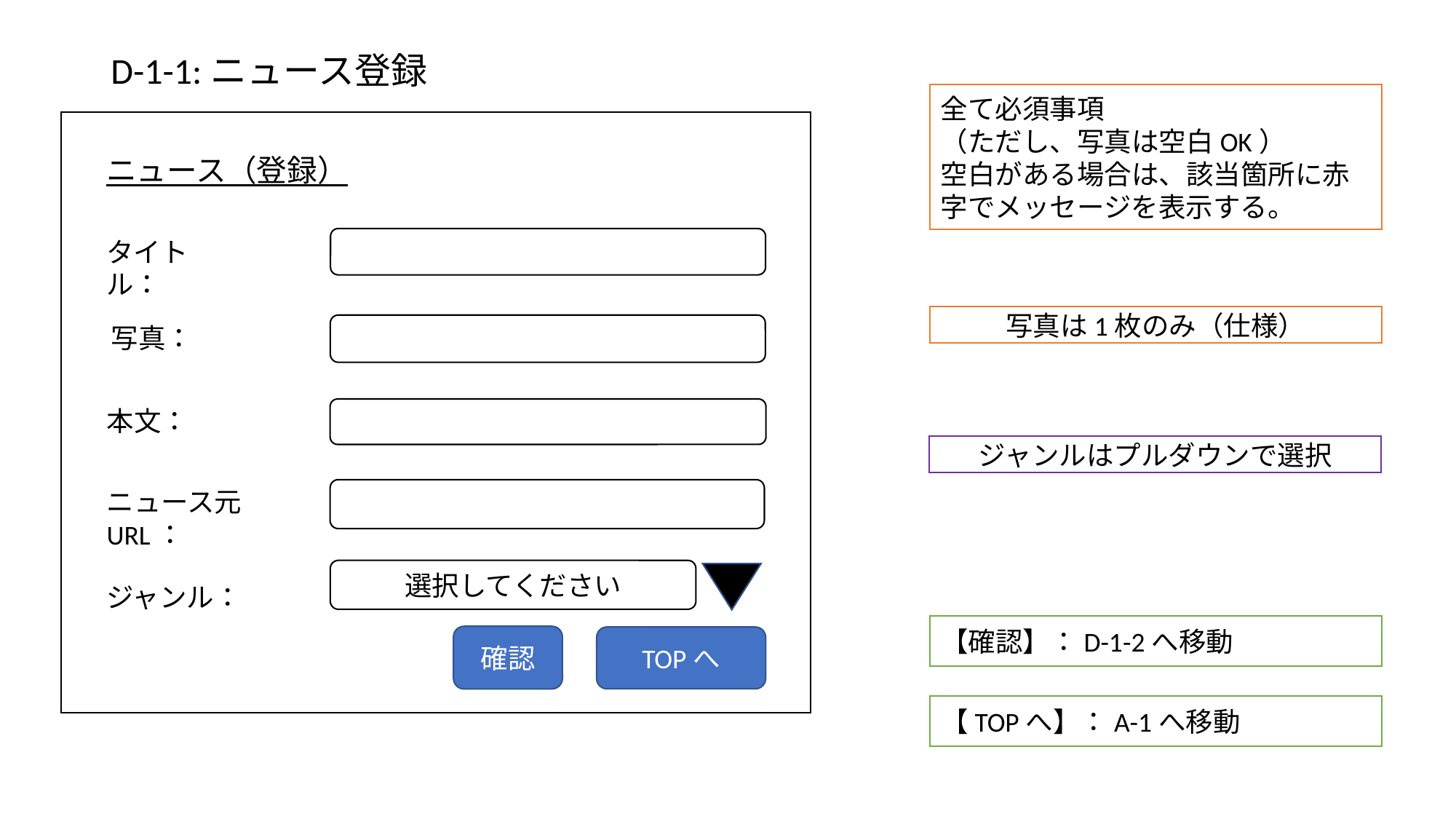

# D-1-1:ニュース登録
全て必須事項
（ただし、写真は空白OK）
空白がある場合は、該当箇所に赤字でメッセージを表示する。

ニュース（登録）

タイトル：
写真は1枚のみ（仕様）

写真：
本文：

ジャンルはプルダウンで選択
ニュース元URL：

選択してください

ジャンル：
【確認】：D-1-2へ移動
確認
TOPへ
【TOPへ】：A-1へ移動